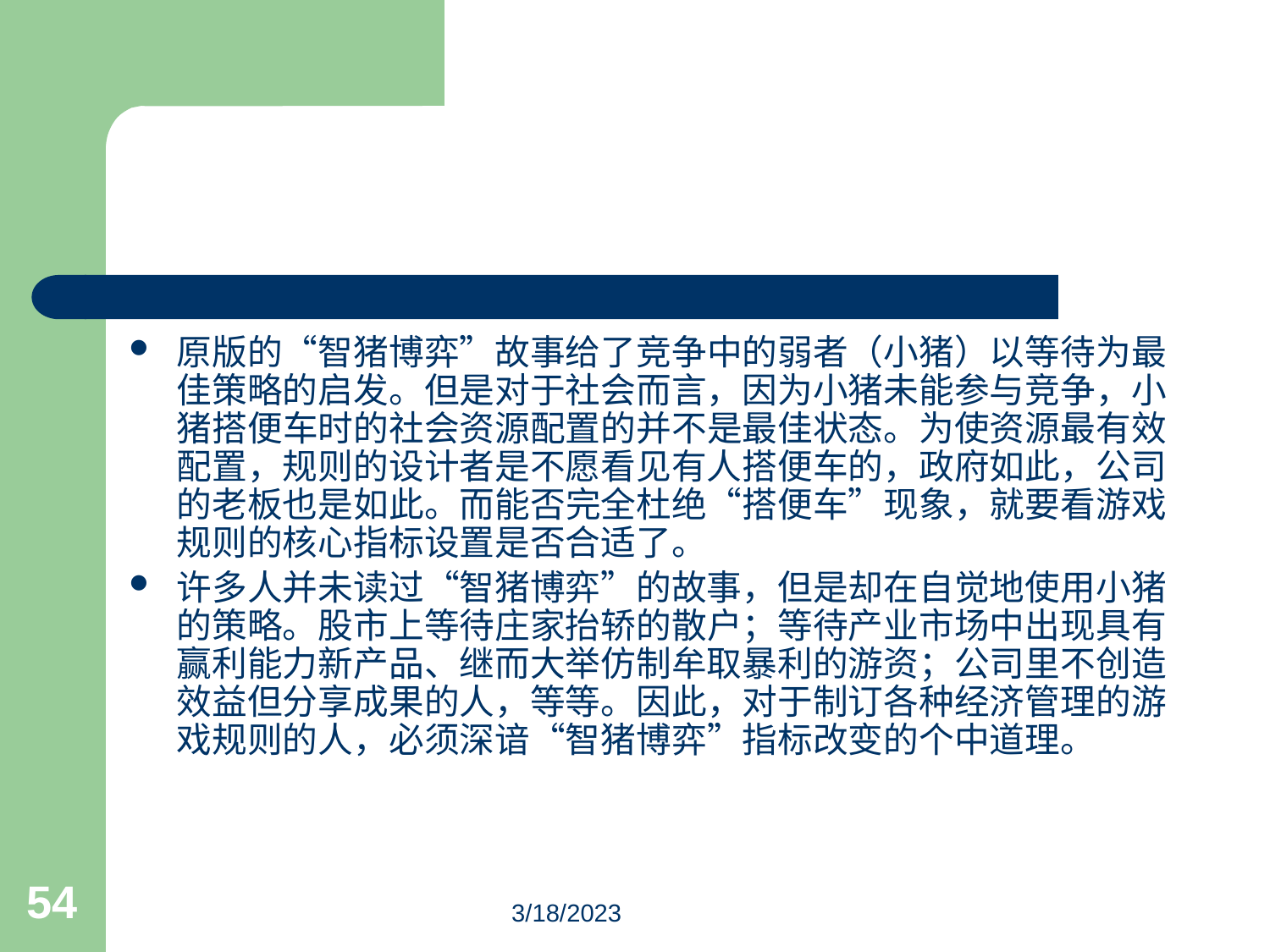

#
原版的“智猪博弈”故事给了竞争中的弱者（小猪）以等待为最佳策略的启发。但是对于社会而言，因为小猪未能参与竞争，小猪搭便车时的社会资源配置的并不是最佳状态。为使资源最有效配置，规则的设计者是不愿看见有人搭便车的，政府如此，公司的老板也是如此。而能否完全杜绝“搭便车”现象，就要看游戏规则的核心指标设置是否合适了。
许多人并未读过“智猪博弈”的故事，但是却在自觉地使用小猪的策略。股市上等待庄家抬轿的散户；等待产业市场中出现具有赢利能力新产品、继而大举仿制牟取暴利的游资；公司里不创造效益但分享成果的人，等等。因此，对于制订各种经济管理的游戏规则的人，必须深谙“智猪博弈”指标改变的个中道理。
54
3/18/2023